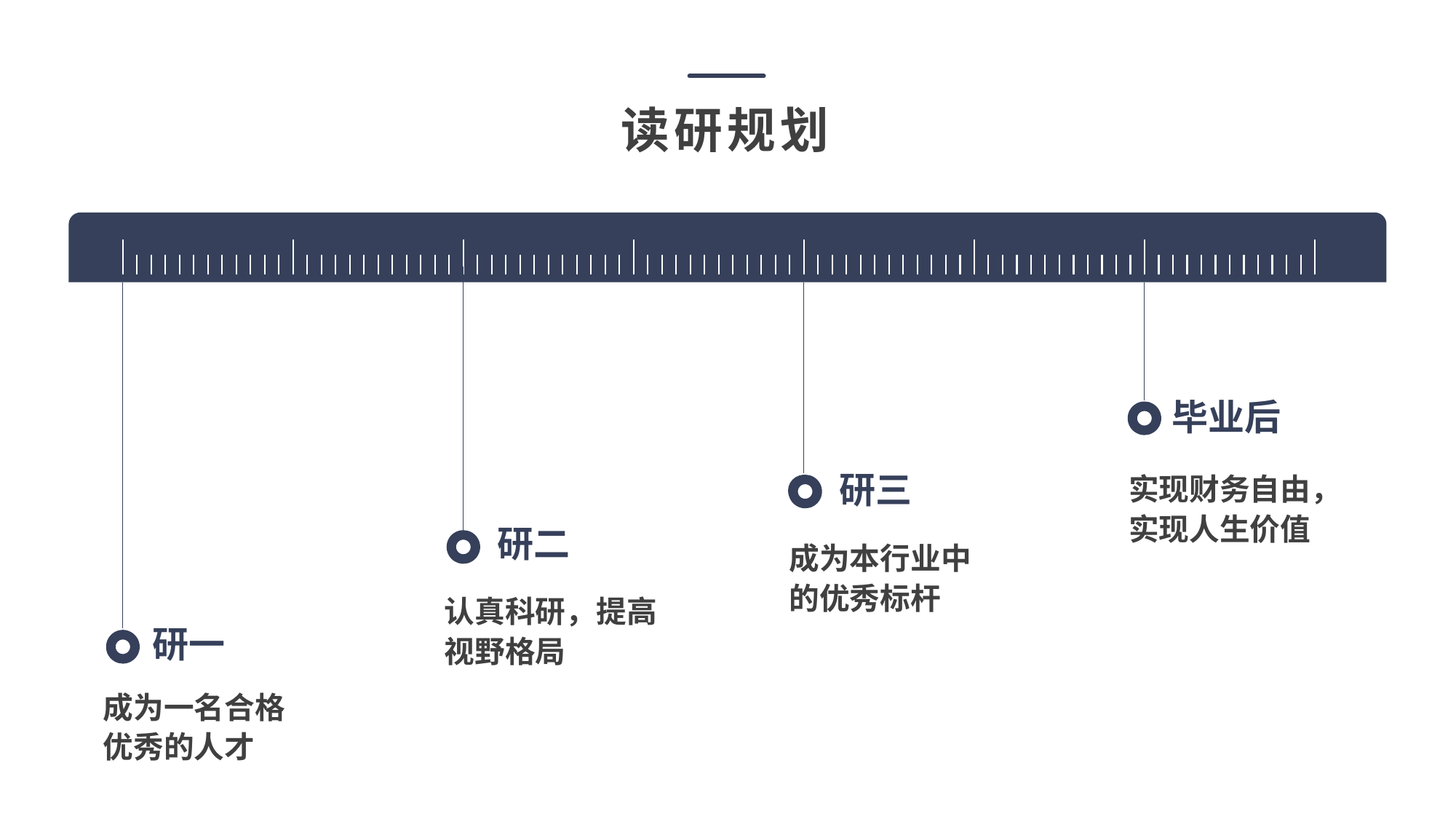

读研规划

毕业后

实现财务自由，实现人生价值
研三

研二
成为本行业中的优秀标杆

认真科研，提高视野格局
研一

成为一名合格优秀的人才